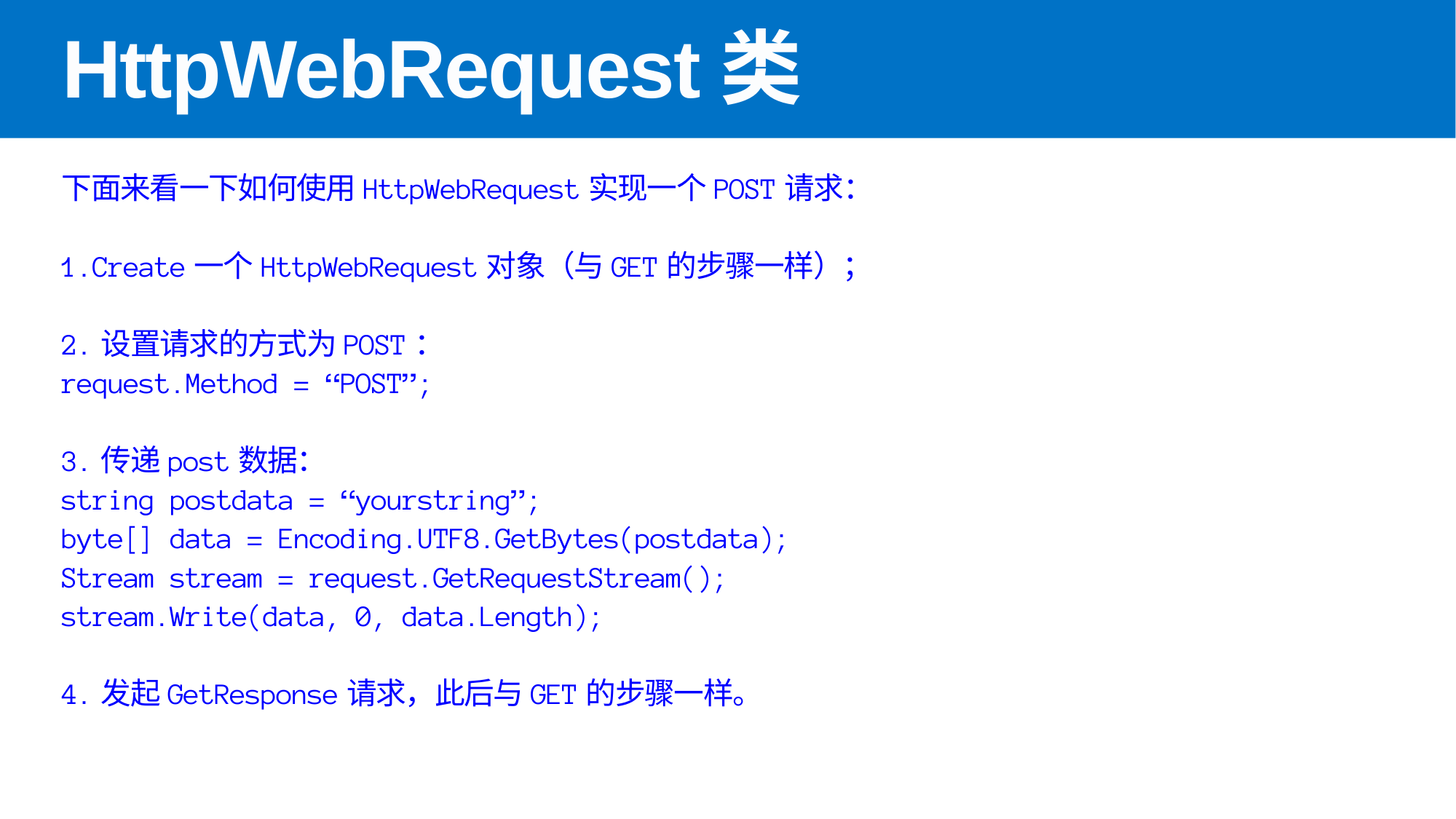

# HttpWebRequest类
下面来看一下如何使用HttpWebRequest实现一个POST请求：

1.Create一个HttpWebRequest对象（与GET的步骤一样）；

2.设置请求的方式为POST：
request.Method = “POST”;

3.传递post数据：
string postdata = “yourstring”;
byte[] data = Encoding.UTF8.GetBytes(postdata);
Stream stream = request.GetRequestStream();
stream.Write(data, 0, data.Length);

4.发起GetResponse请求，此后与GET的步骤一样。